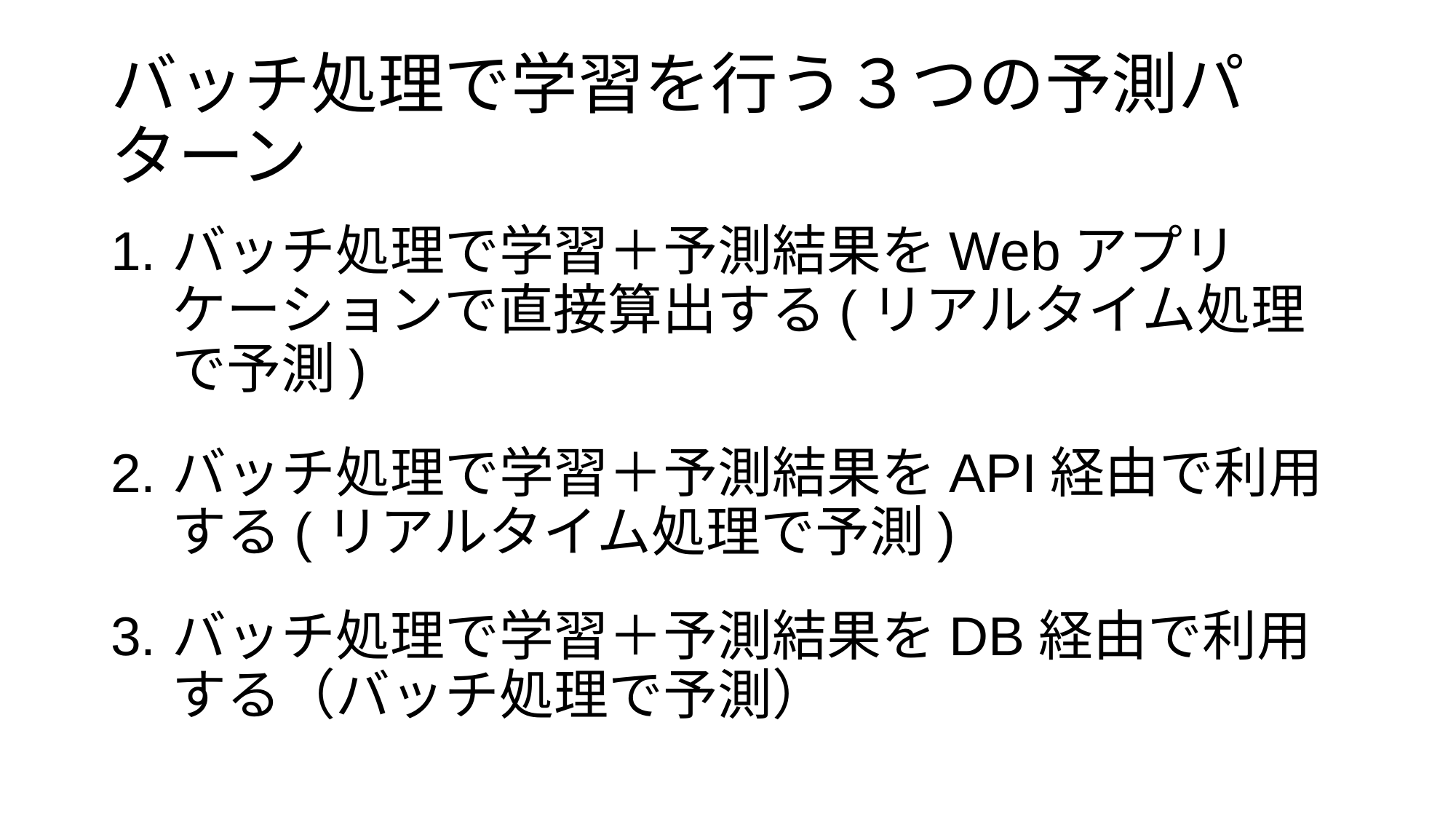

# バッチ処理で学習を行う３つの予測パターン
バッチ処理で学習＋予測結果をWebアプリケーションで直接算出する(リアルタイム処理で予測)

バッチ処理で学習＋予測結果をAPI経由で利用する(リアルタイム処理で予測)

バッチ処理で学習＋予測結果をDB経由で利用する（バッチ処理で予測）